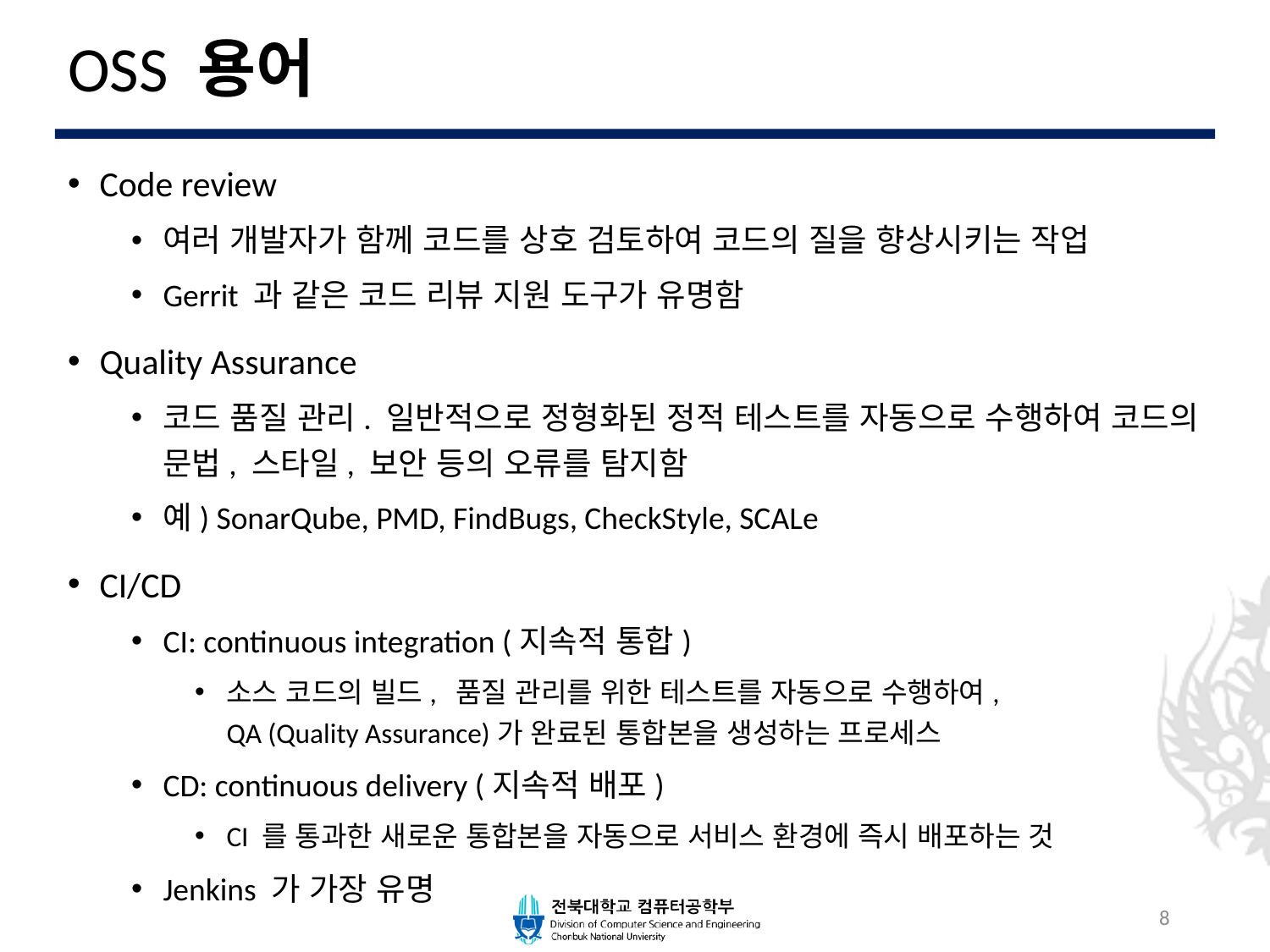

# OSS 용어
Code review
여러 개발자가 함께 코드를 상호 검토하여 코드의 질을 향상시키는 작업
Gerrit 과 같은 코드 리뷰 지원 도구가 유명함
Quality Assurance
코드 품질 관리. 일반적으로 정형화된 정적 테스트를 자동으로 수행하여 코드의 문법, 스타일, 보안 등의 오류를 탐지함
예) SonarQube, PMD, FindBugs, CheckStyle, SCALe
CI/CD
CI: continuous integration (지속적 통합)
소스 코드의 빌드,  품질 관리를 위한 테스트를 자동으로 수행하여,
QA (Quality Assurance)가 완료된 통합본을 생성하는 프로세스
CD: continuous delivery (지속적 배포)
CI 를 통과한 새로운 통합본을 자동으로 서비스 환경에 즉시 배포하는 것
Jenkins 가 가장 유명
8